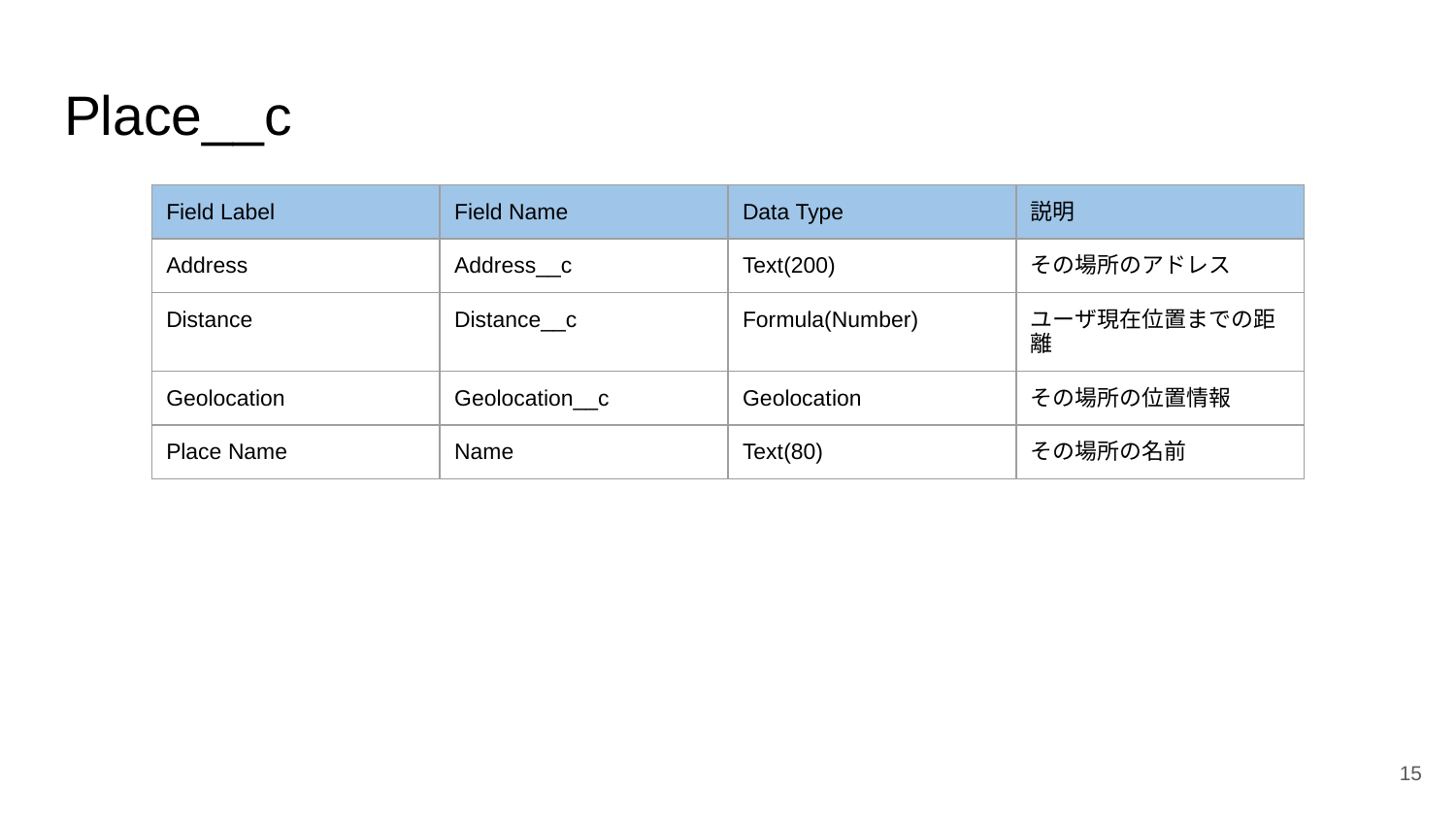

# Place__c
| Field Label | Field Name | Data Type | 説明 |
| --- | --- | --- | --- |
| Address | Address\_\_c | Text(200) | その場所のアドレス |
| Distance | Distance\_\_c | Formula(Number) | ユーザ現在位置までの距離 |
| Geolocation | Geolocation\_\_c | Geolocation | その場所の位置情報 |
| Place Name | Name | Text(80) | その場所の名前 |
15